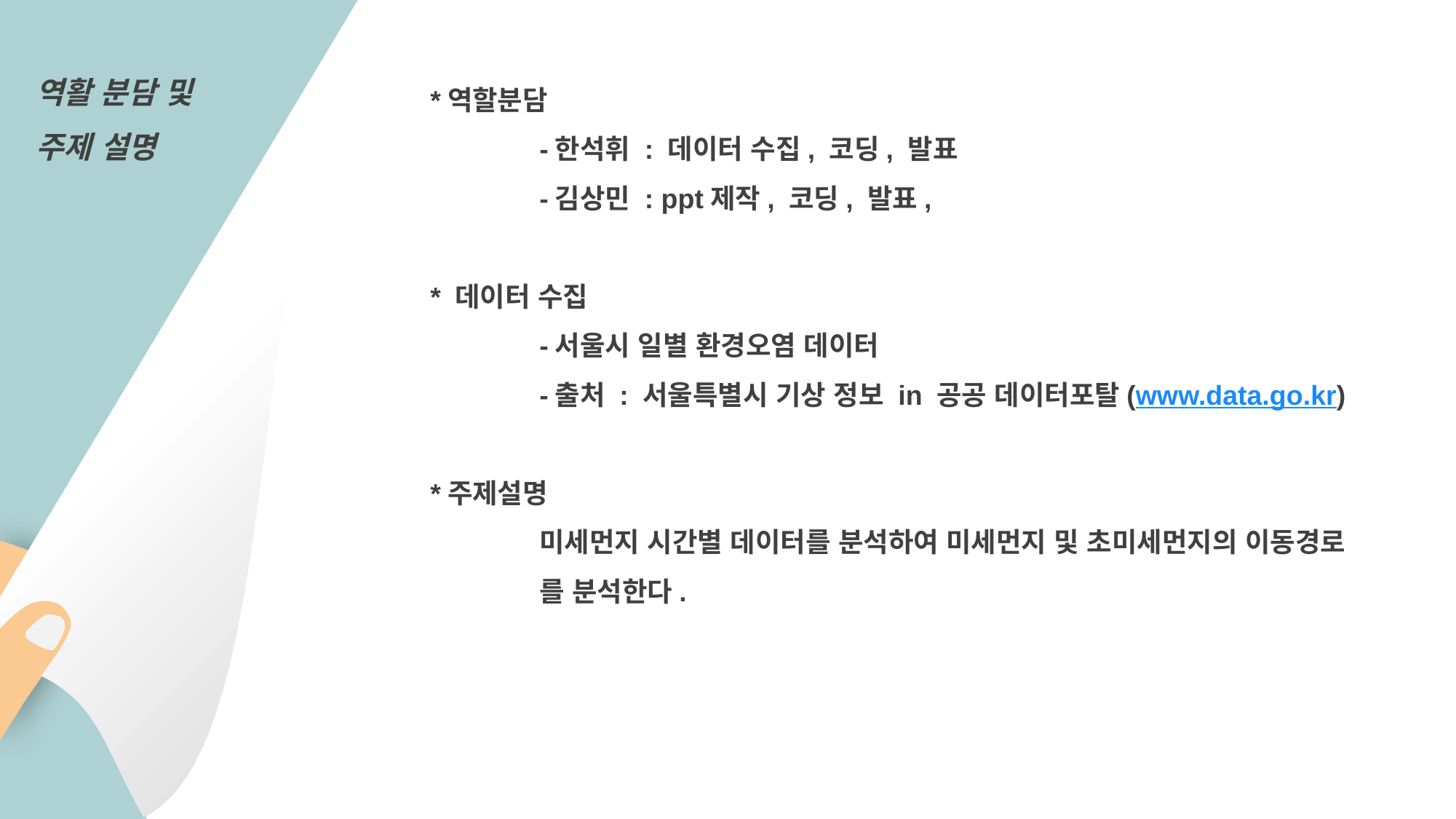

역활 분담 및
주제 설명
*역할분담
	-한석휘 : 데이터 수집, 코딩, 발표
	-김상민 : ppt제작, 코딩, 발표,

* 데이터 수집
	-서울시 일별 환경오염 데이터
	-출처 : 서울특별시 기상 정보 in 공공 데이터포탈(www.data.go.kr)

*주제설명
	미세먼지 시간별 데이터를 분석하여 미세먼지 및 초미세먼지의 이동경로
	를 분석한다.